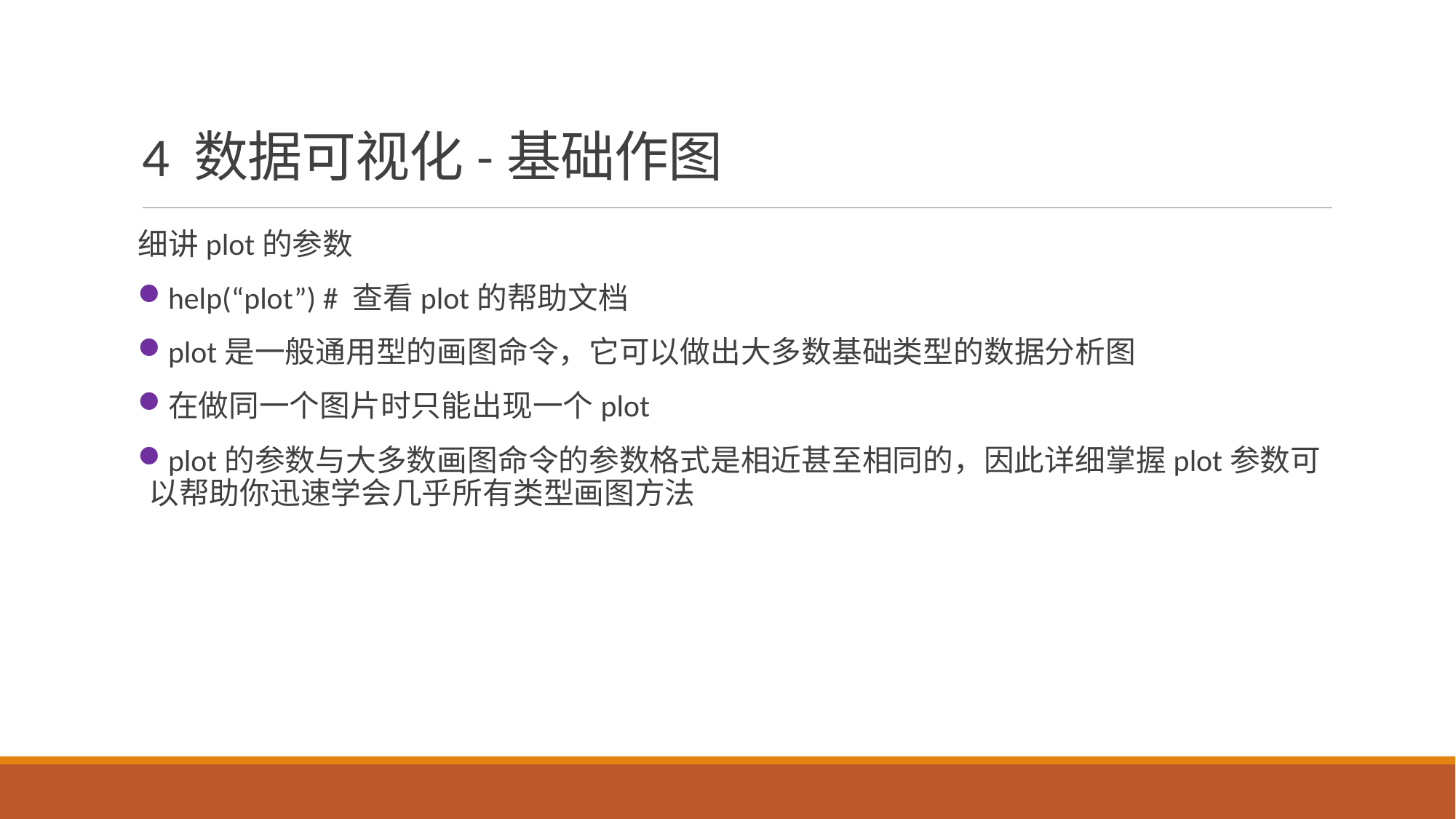

# 4 数据可视化-基础作图
细讲plot的参数
help(“plot”) # 查看plot的帮助文档
plot是一般通用型的画图命令，它可以做出大多数基础类型的数据分析图
在做同一个图片时只能出现一个plot
plot的参数与大多数画图命令的参数格式是相近甚至相同的，因此详细掌握plot参数可以帮助你迅速学会几乎所有类型画图方法